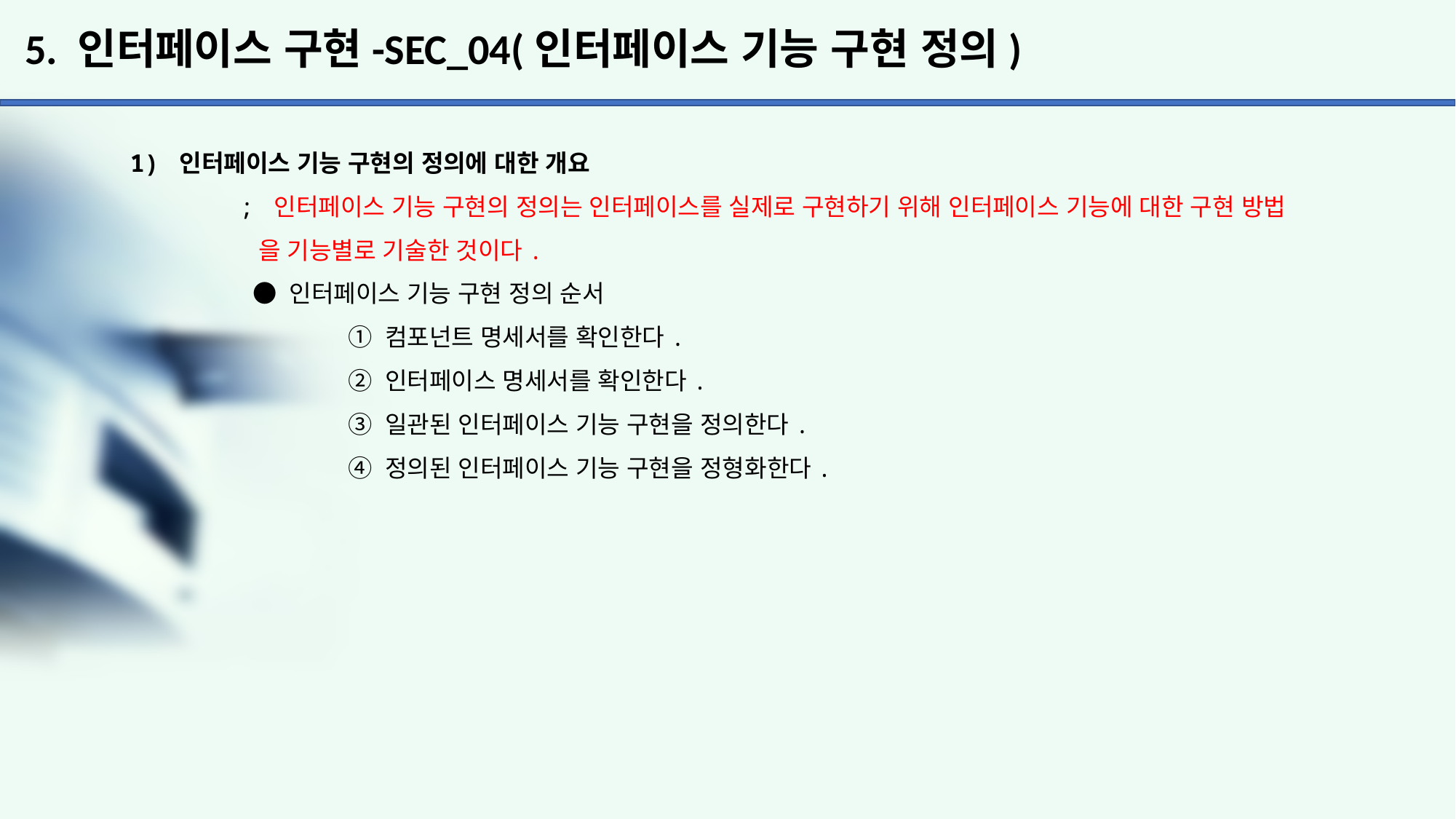

# 5. 인터페이스 구현-SEC_04(인터페이스 기능 구현 정의)
1) 인터페이스 기능 구현의 정의에 대한 개요
	; 인터페이스 기능 구현의 정의는 인터페이스를 실제로 구현하기 위해 인터페이스 기능에 대한 구현 방법
	  을 기능별로 기술한 것이다.
	  ● 인터페이스 기능 구현 정의 순서
		① 컴포넌트 명세서를 확인한다.
		② 인터페이스 명세서를 확인한다.
		③ 일관된 인터페이스 기능 구현을 정의한다.
		④ 정의된 인터페이스 기능 구현을 정형화한다.